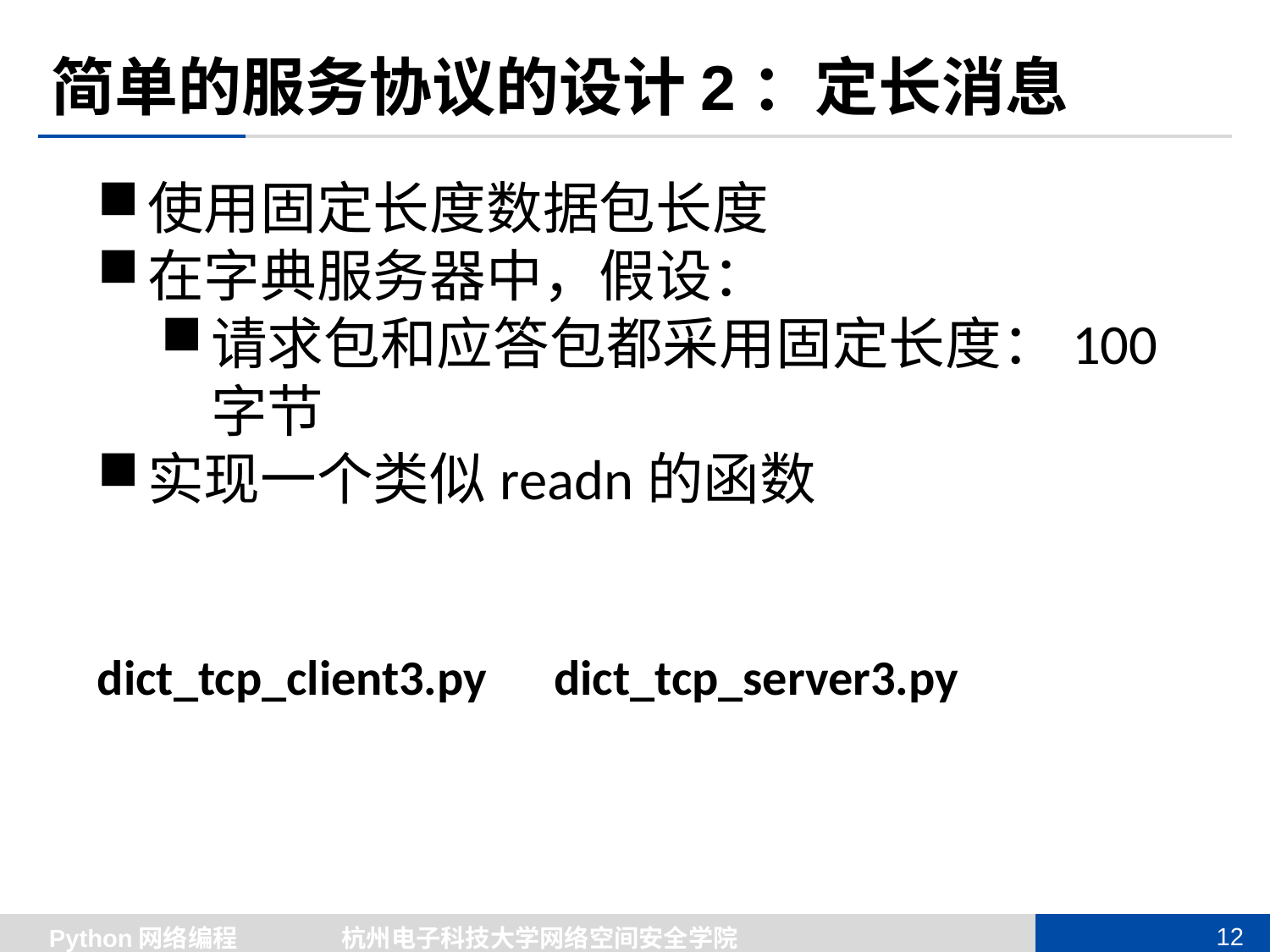

# 简单的服务协议的设计2：定长消息
使用固定长度数据包长度
在字典服务器中，假设：
请求包和应答包都采用固定长度：100字节
实现一个类似readn的函数

dict_tcp_client3.py      dict_tcp_server3.py